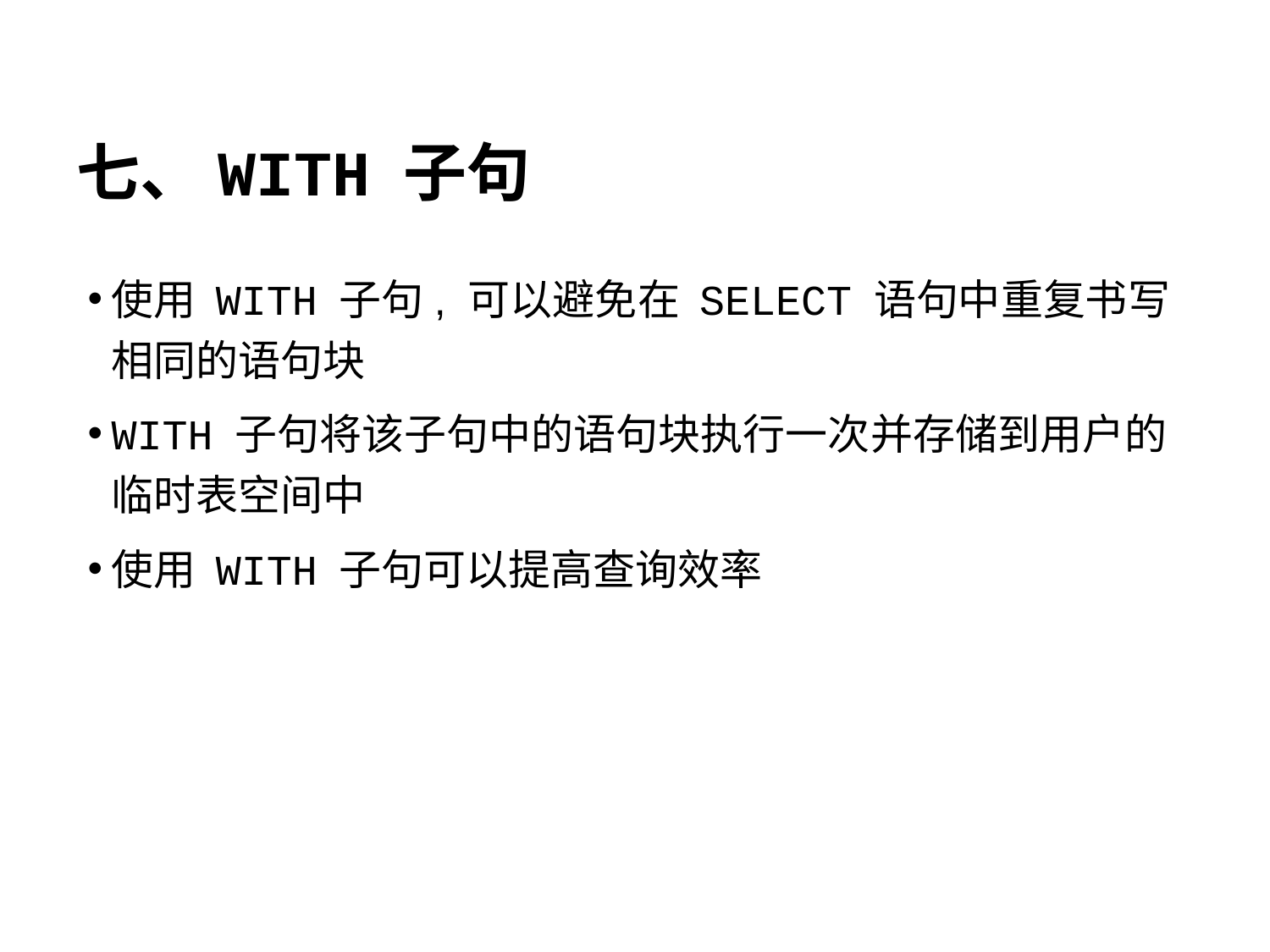

# 七、WITH 子句
使用 WITH 子句, 可以避免在 SELECT 语句中重复书写相同的语句块
WITH 子句将该子句中的语句块执行一次并存储到用户的临时表空间中
使用 WITH 子句可以提高查询效率